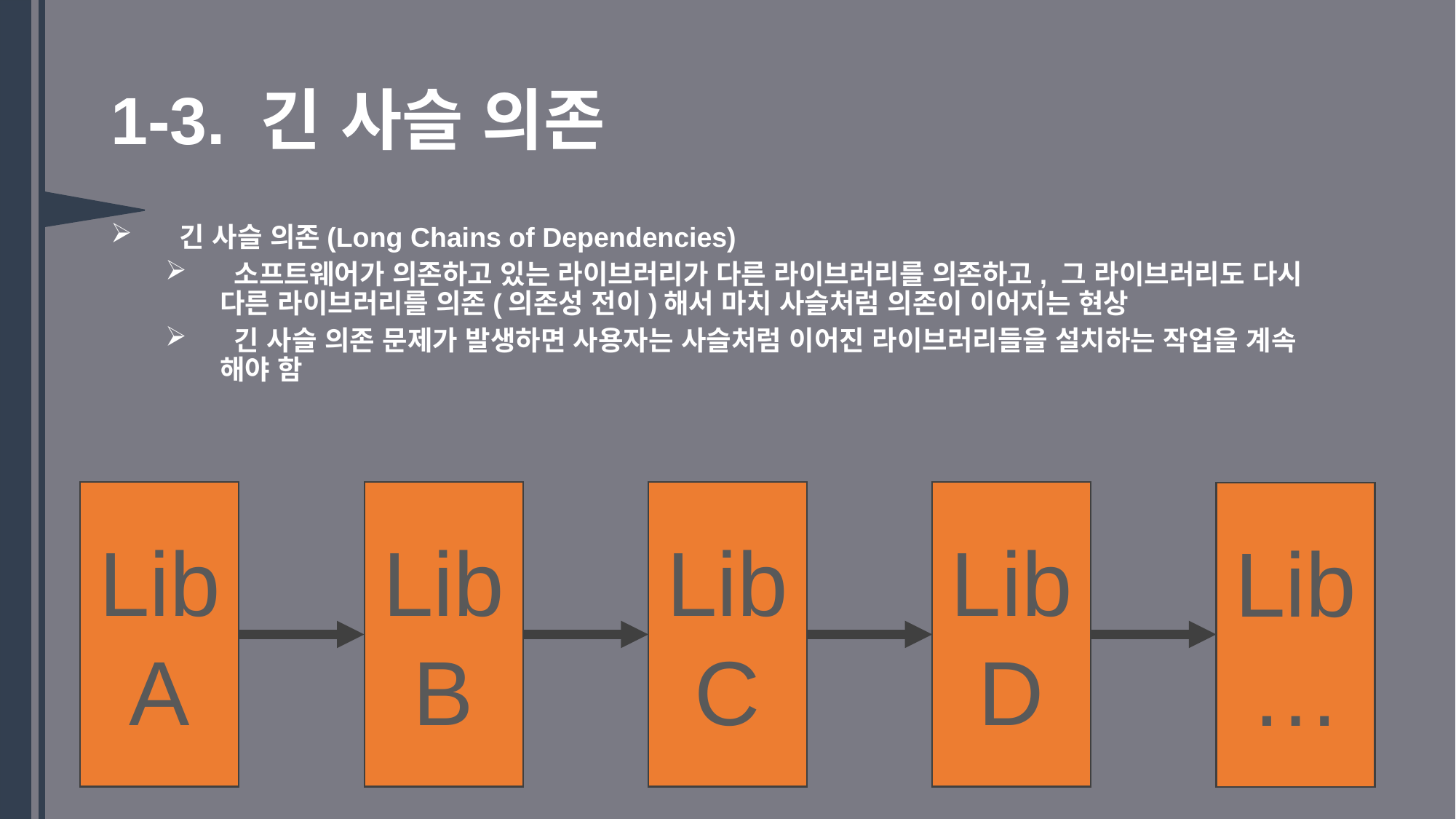

# 1-3. 긴 사슬 의존
 긴 사슬 의존(Long Chains of Dependencies)
 소프트웨어가 의존하고 있는 라이브러리가 다른 라이브러리를 의존하고, 그 라이브러리도 다시 다른 라이브러리를 의존(의존성 전이)해서 마치 사슬처럼 의존이 이어지는 현상
 긴 사슬 의존 문제가 발생하면 사용자는 사슬처럼 이어진 라이브러리들을 설치하는 작업을 계속 해야 함
Lib B
Lib A
Lib D
Lib C
Lib …